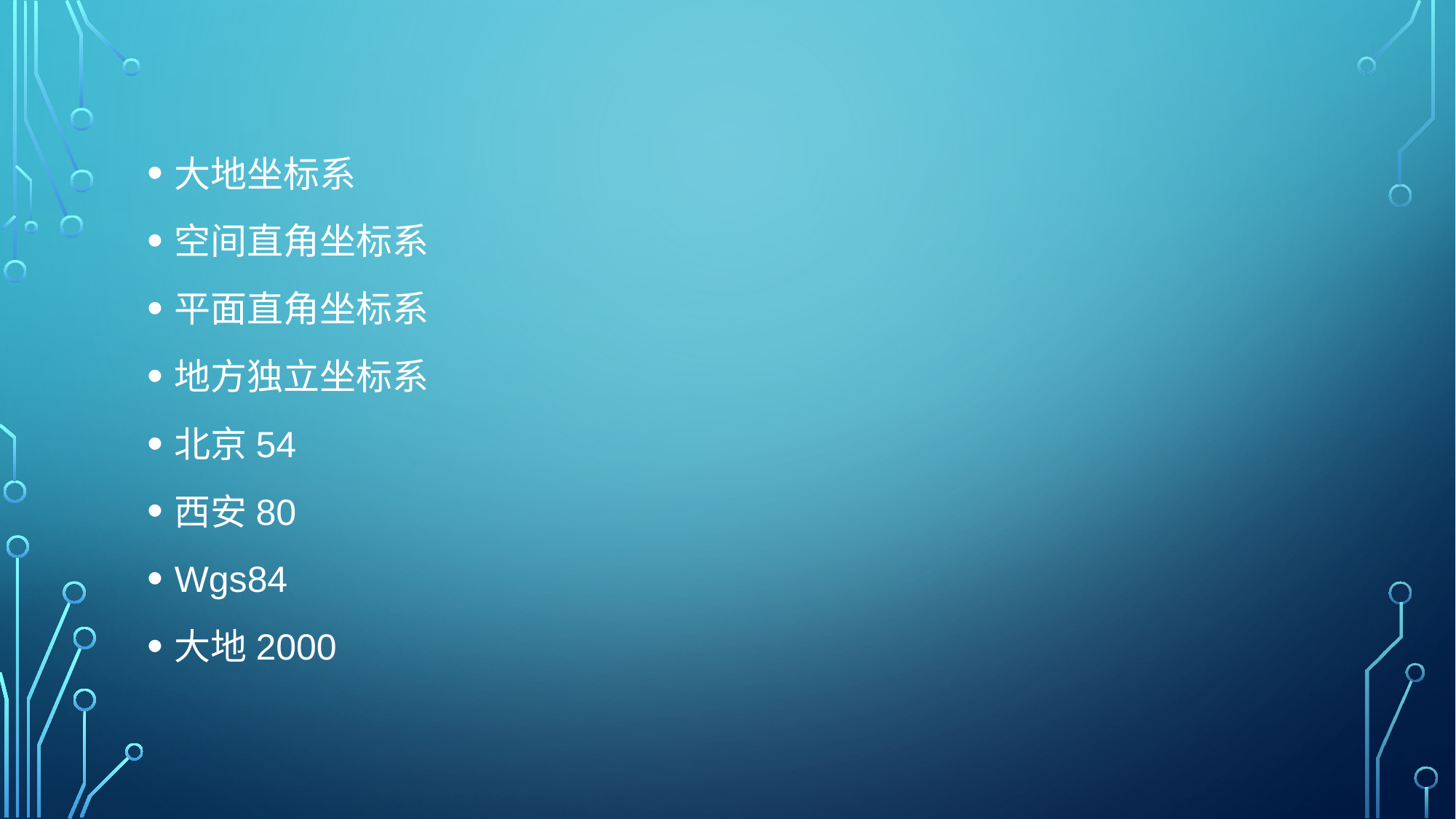

#
大地坐标系
空间直角坐标系
平面直角坐标系
地方独立坐标系
北京54
西安80
Wgs84
大地2000